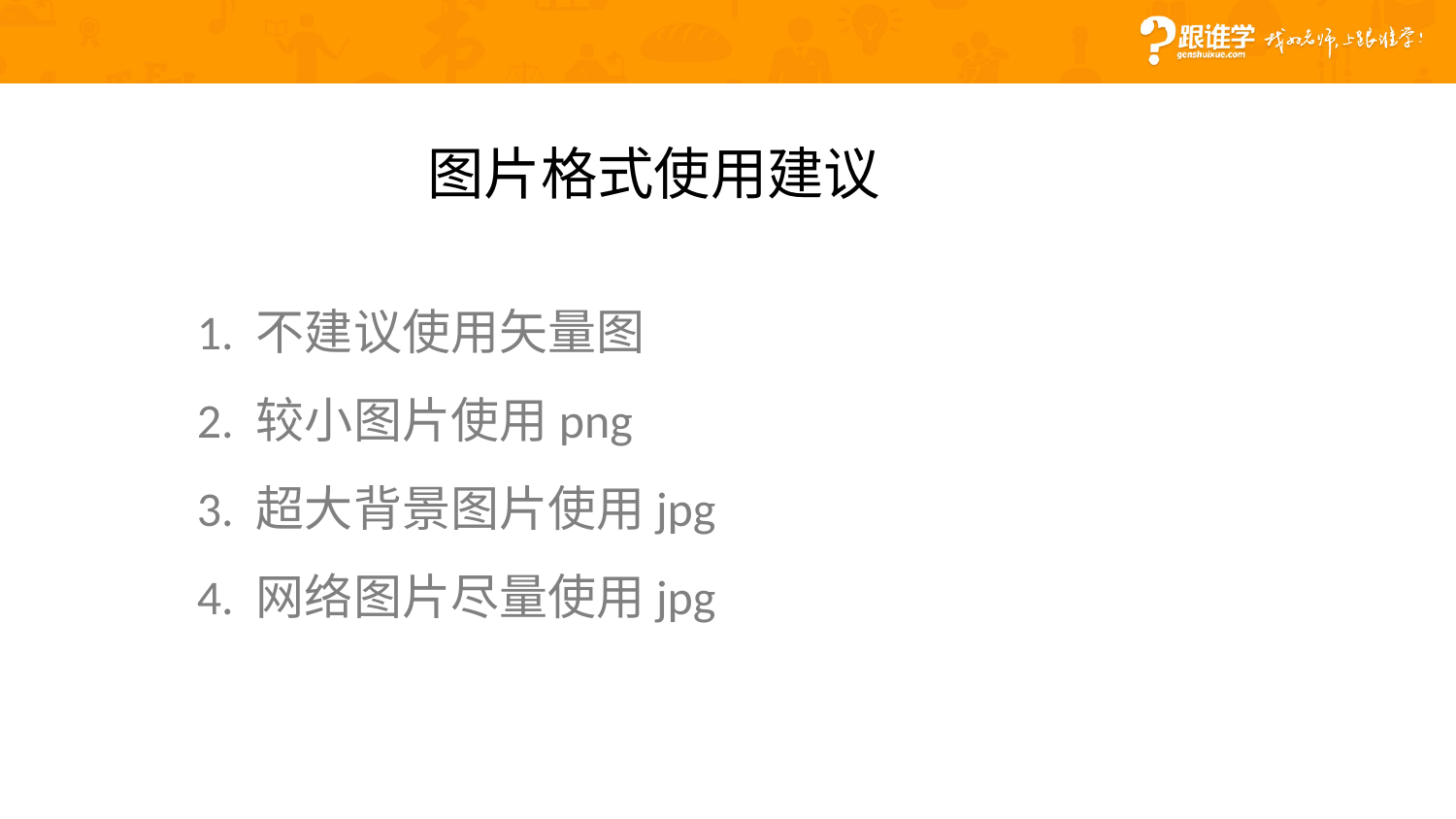

图片格式使用建议
1. 不建议使用矢量图
2. 较小图片使用png
3. 超大背景图片使用jpg
4. 网络图片尽量使用jpg